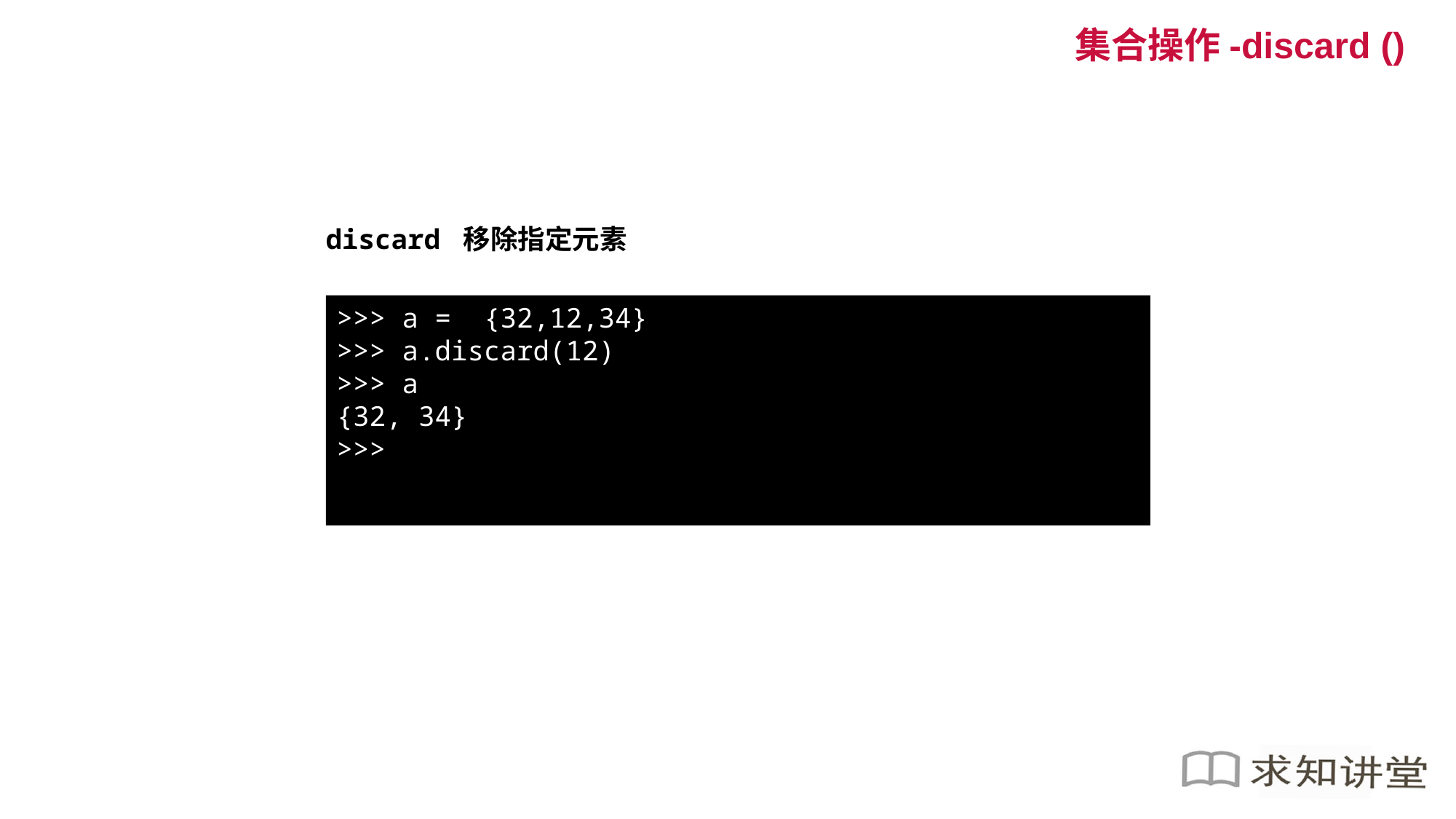

集合操作-discard ()
discard 移除指定元素
>>> a =  {32,12,34}
>>> a.discard(12)
>>> a
{32, 34}
>>>